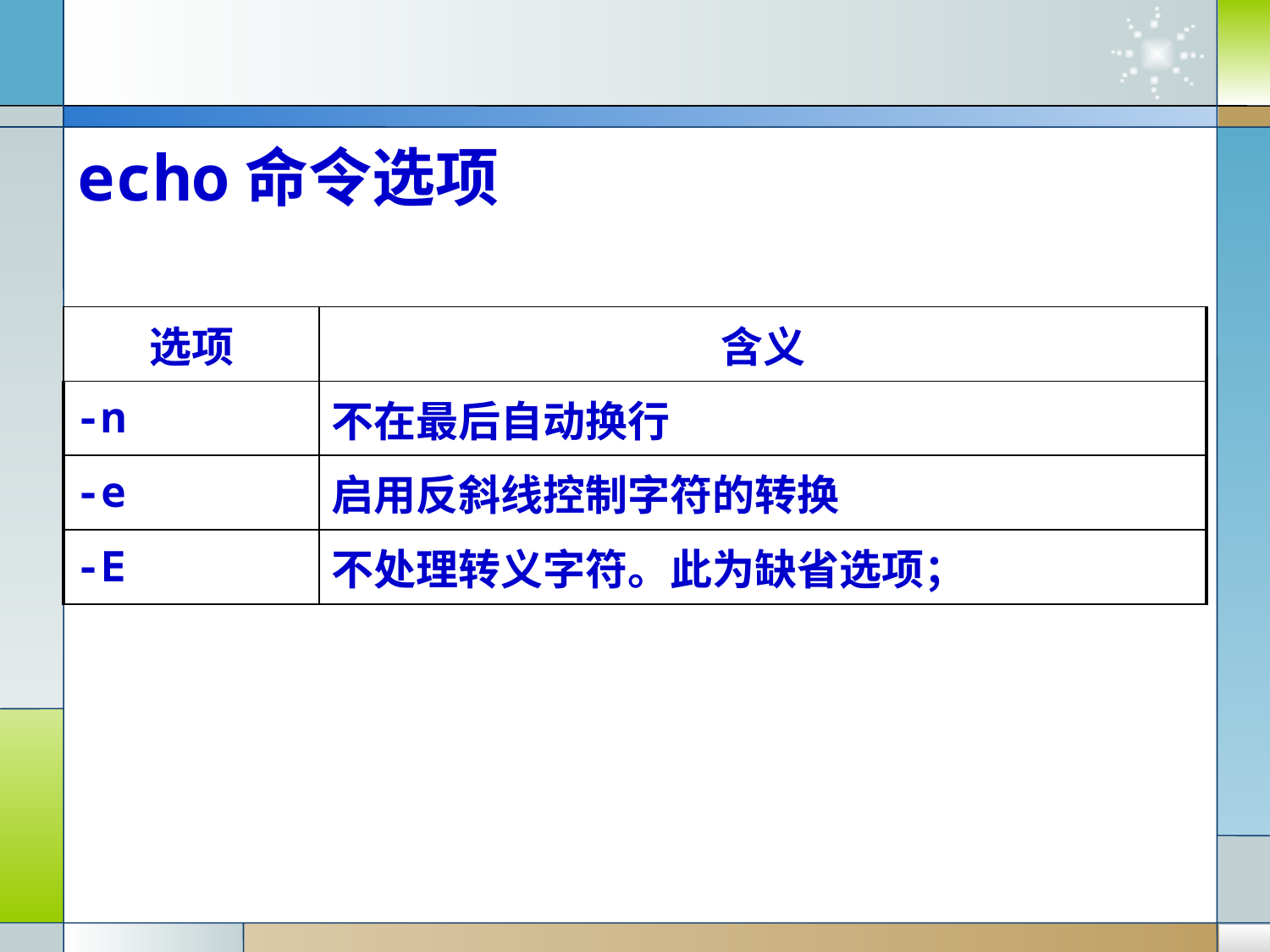

# echo命令选项
| 选项 | 含义 |
| --- | --- |
| -n | 不在最后自动换行 |
| -e | 启用反斜线控制字符的转换 |
| -E | 不处理转义字符。此为缺省选项； |